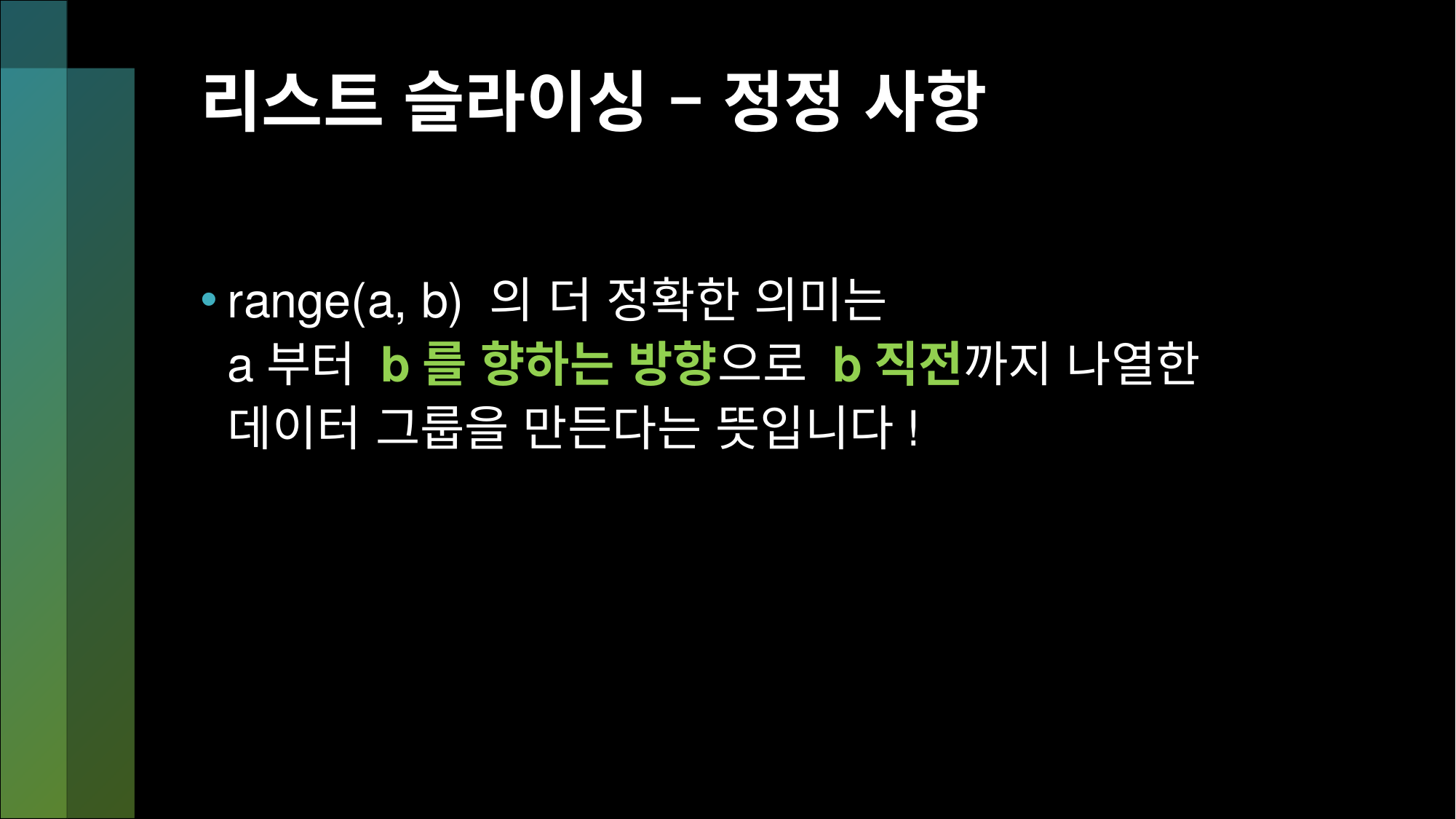

# 리스트 슬라이싱 – 정정 사항
range(a, b) 의 더 정확한 의미는
a부터 b를 향하는 방향으로 b직전까지 나열한 데이터 그룹을 만든다는 뜻입니다!